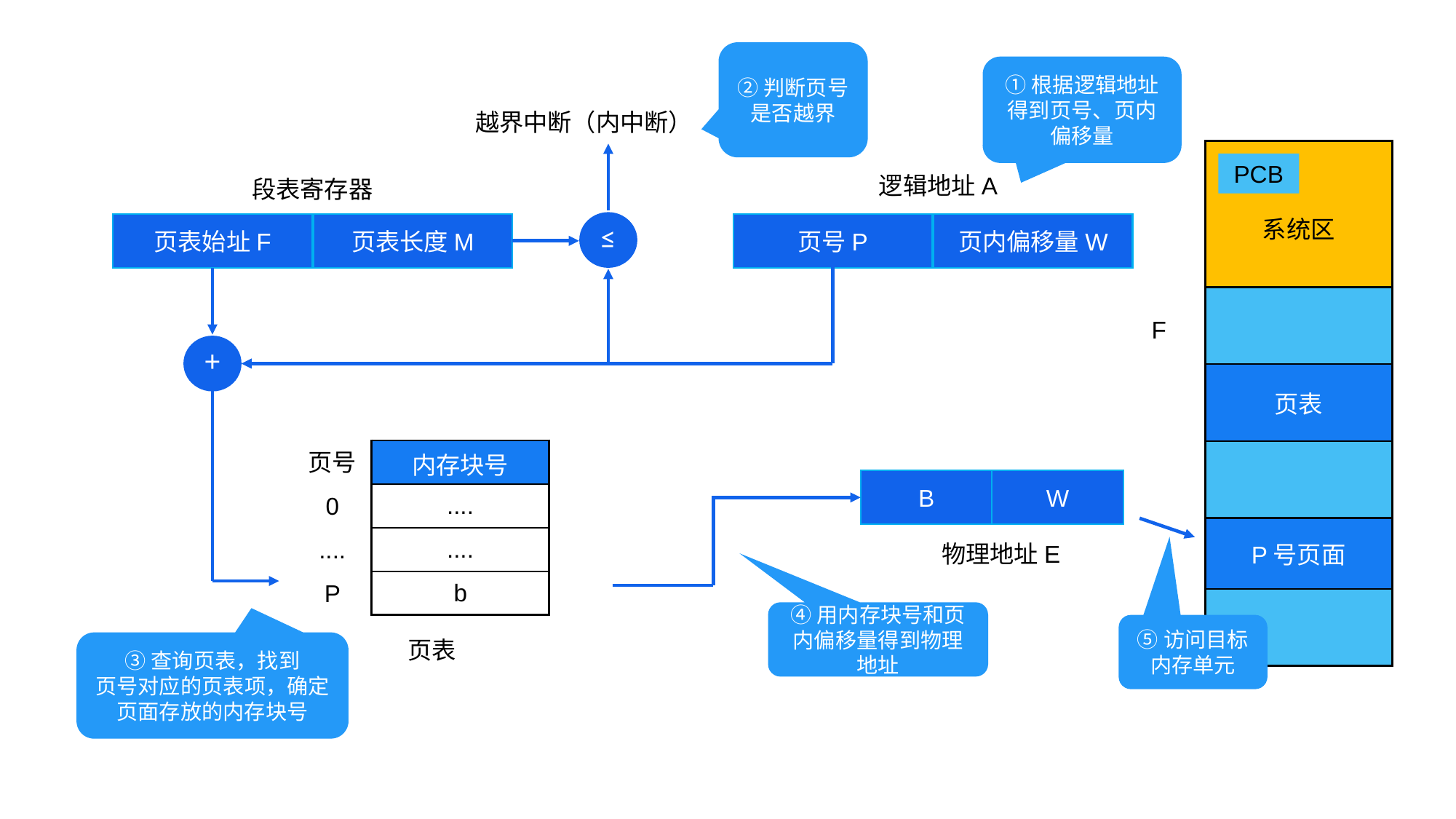

②判断页号是否越界
①根据逻辑地址得到页号、页内偏移量
越界中断（内中断）
| 系统区 |
| --- |
|  |
| 页表 |
|  |
| P号页面 |
|  |
PCB
逻辑地址A
段表寄存器
≤
页表始址F
页表长度M
页号P
页内偏移量W
F
+
页号
0
....
P
| 内存块号 |
| --- |
| .... |
| .... |
| b |
B
W
物理地址E
④用内存块号和页内偏移量得到物理地址
页表
⑤访问目标内存单元
③查询页表，找到
页号对应的页表项，确定页面存放的内存块号